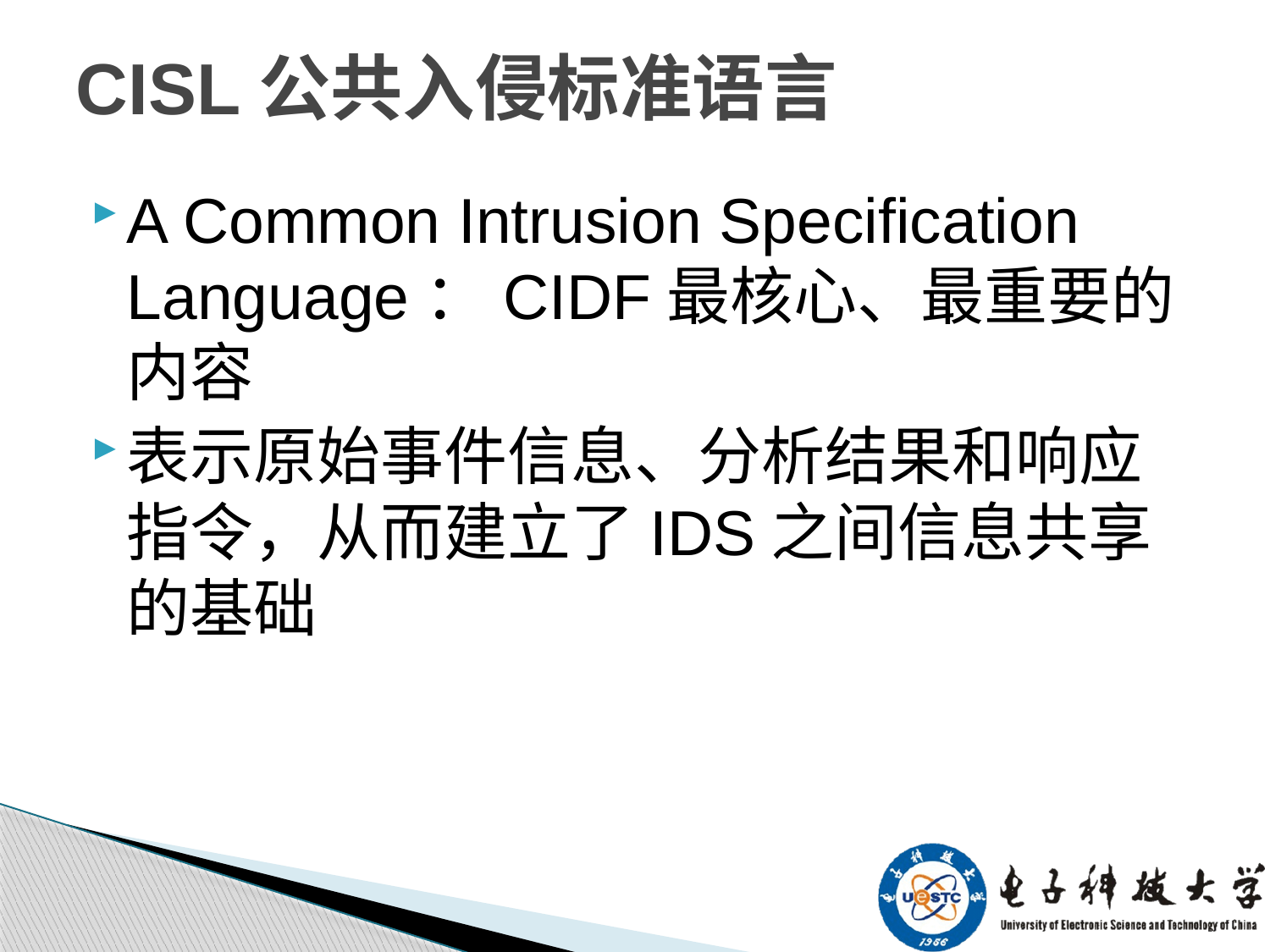

# CISL公共入侵标准语言
A Common Intrusion Specification Language：CIDF最核心、最重要的内容
表示原始事件信息、分析结果和响应指令，从而建立了IDS之间信息共享的基础